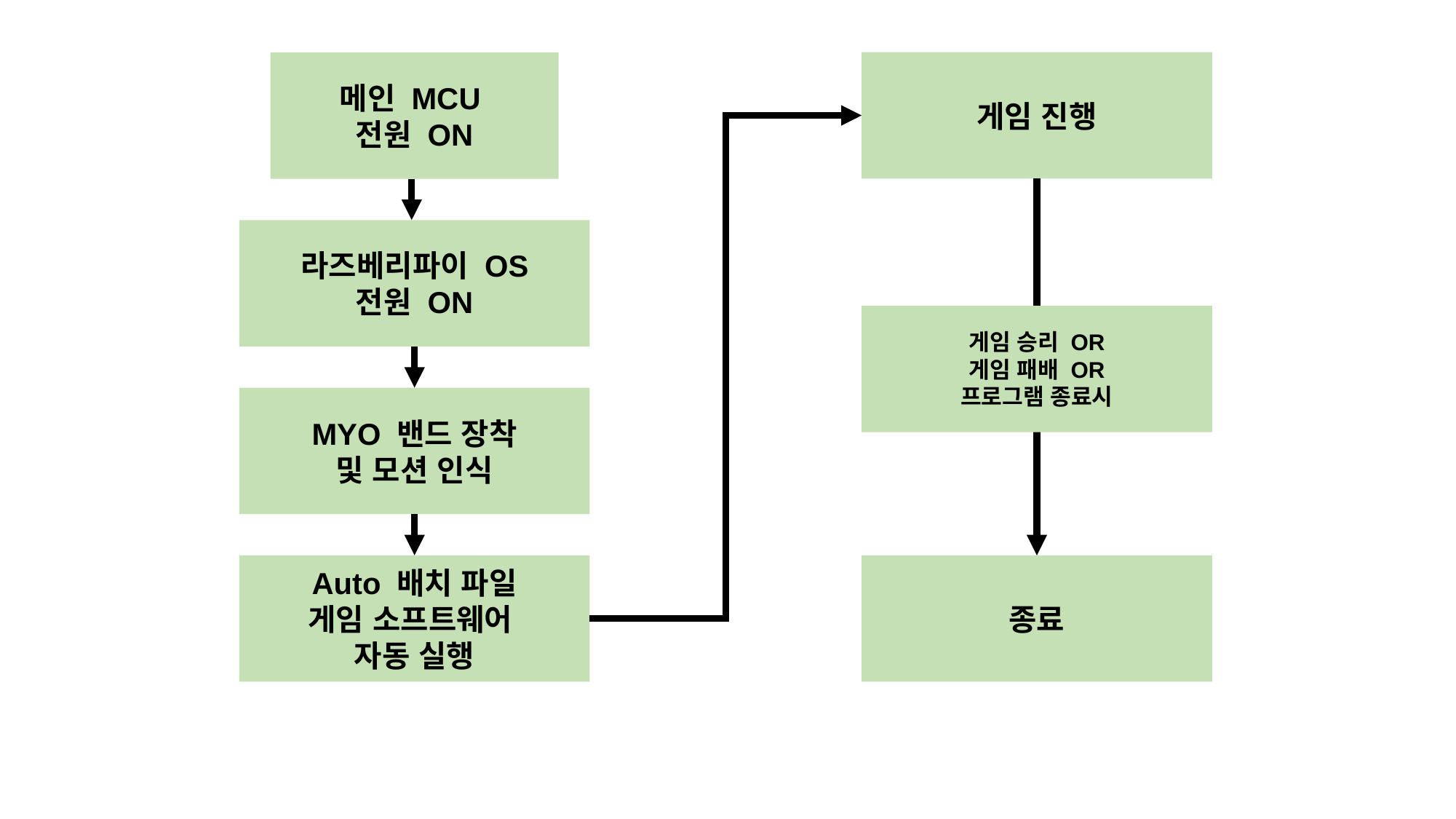

게임 진행
메인 MCU
전원 ON

라즈베리파이 OS
전원 ON
게임 승리 OR
게임 패배 OR
프로그램 종료시
MYO 밴드 장착
및 모션 인식
종료
Auto 배치 파일
게임 소프트웨어
자동 실행